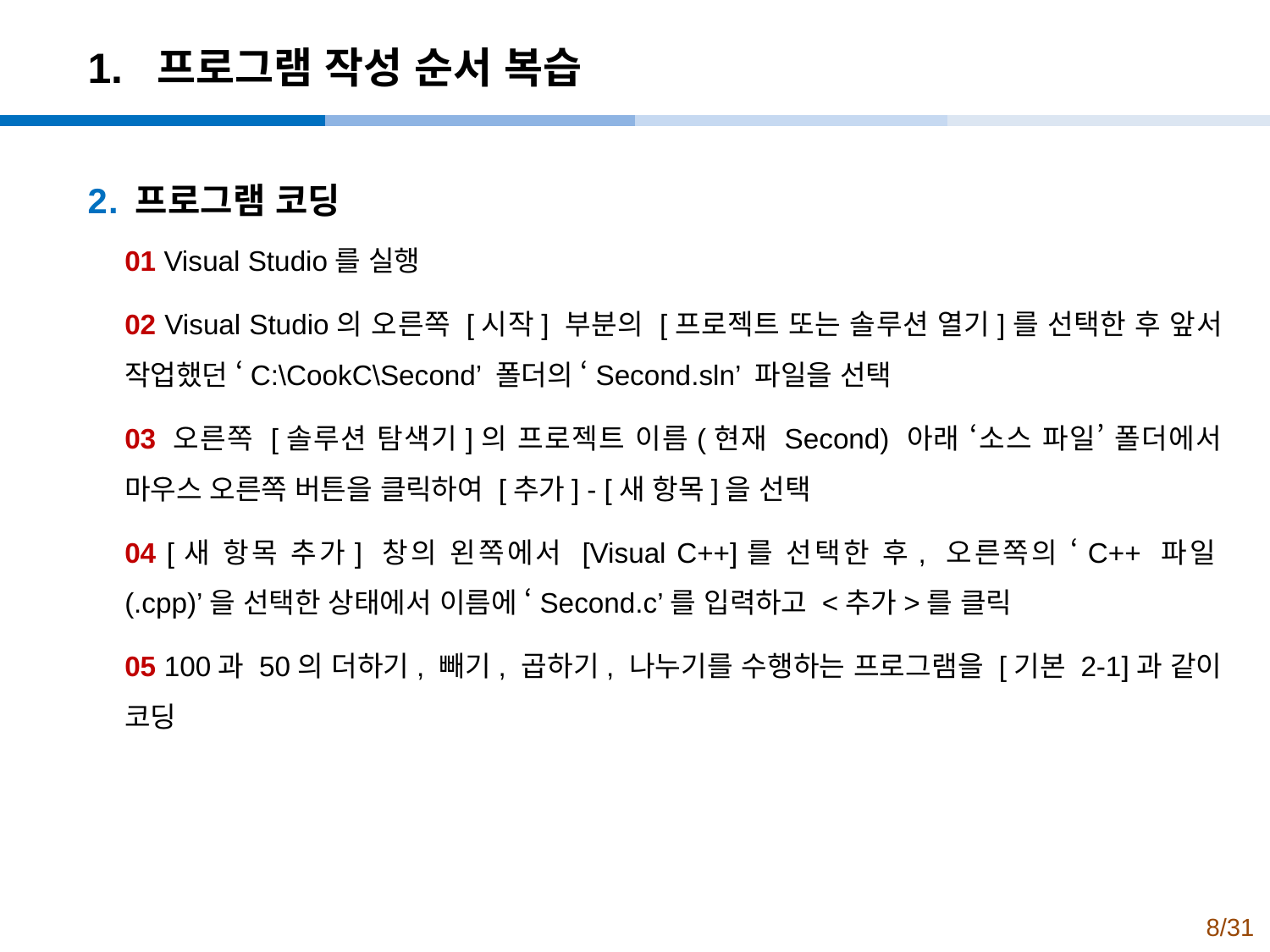

# 1.  프로그램 작성 순서 복습
프로그램 코딩
01 Visual Studio를 실행
02 Visual Studio의 오른쪽 [시작] 부분의 [프로젝트 또는 솔루션 열기]를 선택한 후 앞서 작업했던 ‘C:\CookC\Second’ 폴더의 ‘Second.sln’ 파일을 선택
03 오른쪽 [솔루션 탐색기]의 프로젝트 이름(현재 Second) 아래 ‘소스 파일’ 폴더에서 마우스 오른쪽 버튼을 클릭하여 [추가] - [새 항목]을 선택
04 [새 항목 추가] 창의 왼쪽에서 [Visual C++]를 선택한 후, 오른쪽의 ‘C++ 파일(.cpp)’을 선택한 상태에서 이름에 ‘Second.c’를 입력하고 <추가>를 클릭
05 100과 50의 더하기, 빼기, 곱하기, 나누기를 수행하는 프로그램을 [기본 2-1]과 같이 코딩